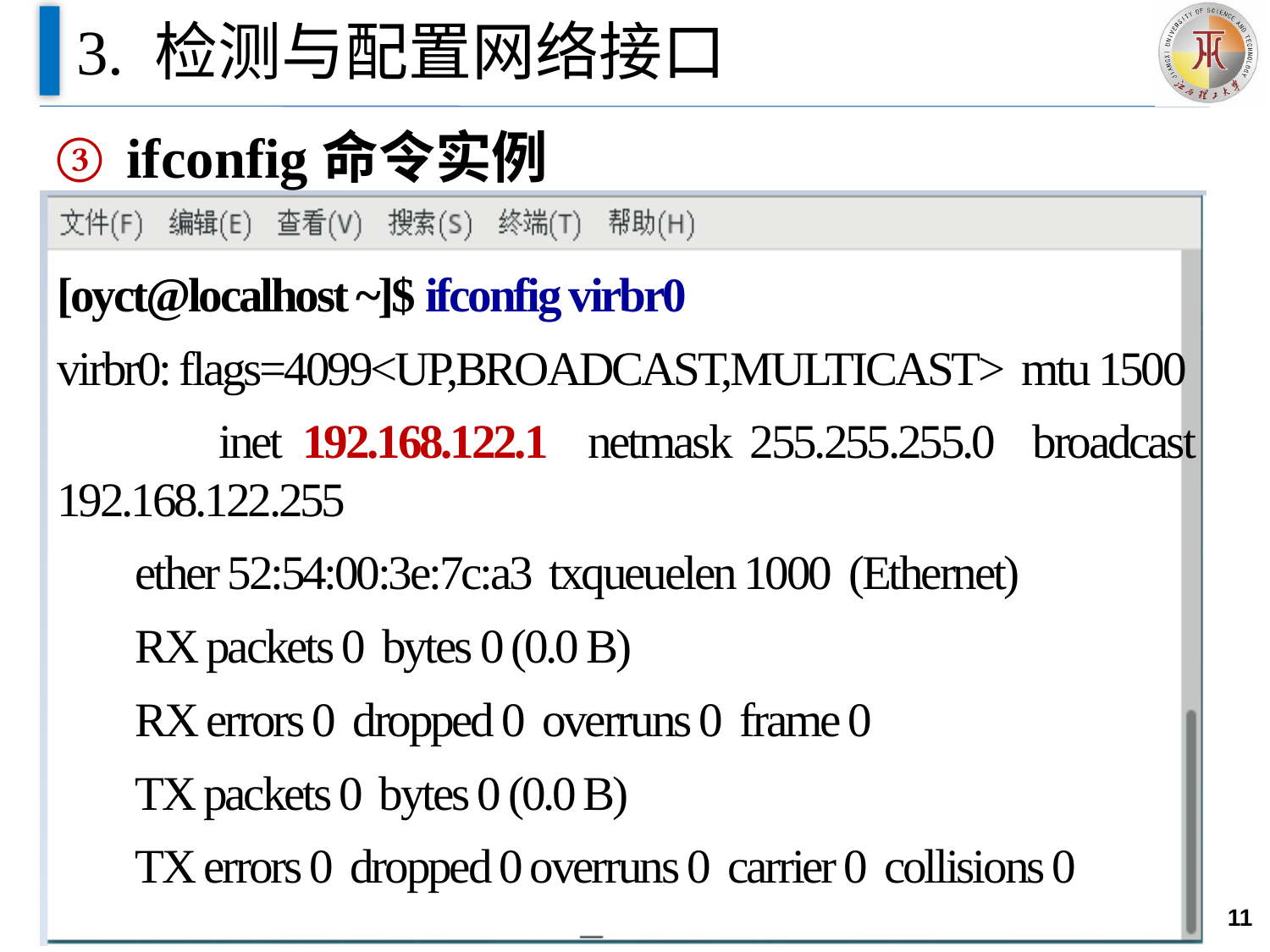

# 3. 检测与配置网络接口
ifconfig命令实例
[oyct@localhost ~]$ ifconfig virbr0
virbr0: flags=4099<UP,BROADCAST,MULTICAST>  mtu 1500
        inet 192.168.122.1  netmask 255.255.255.0  broadcast 192.168.122.255
        ether 52:54:00:3e:7c:a3  txqueuelen 1000  (Ethernet)
        RX packets 0  bytes 0 (0.0 B)
        RX errors 0  dropped 0  overruns 0  frame 0
        TX packets 0  bytes 0 (0.0 B)
        TX errors 0  dropped 0 overruns 0  carrier 0  collisions 0
11